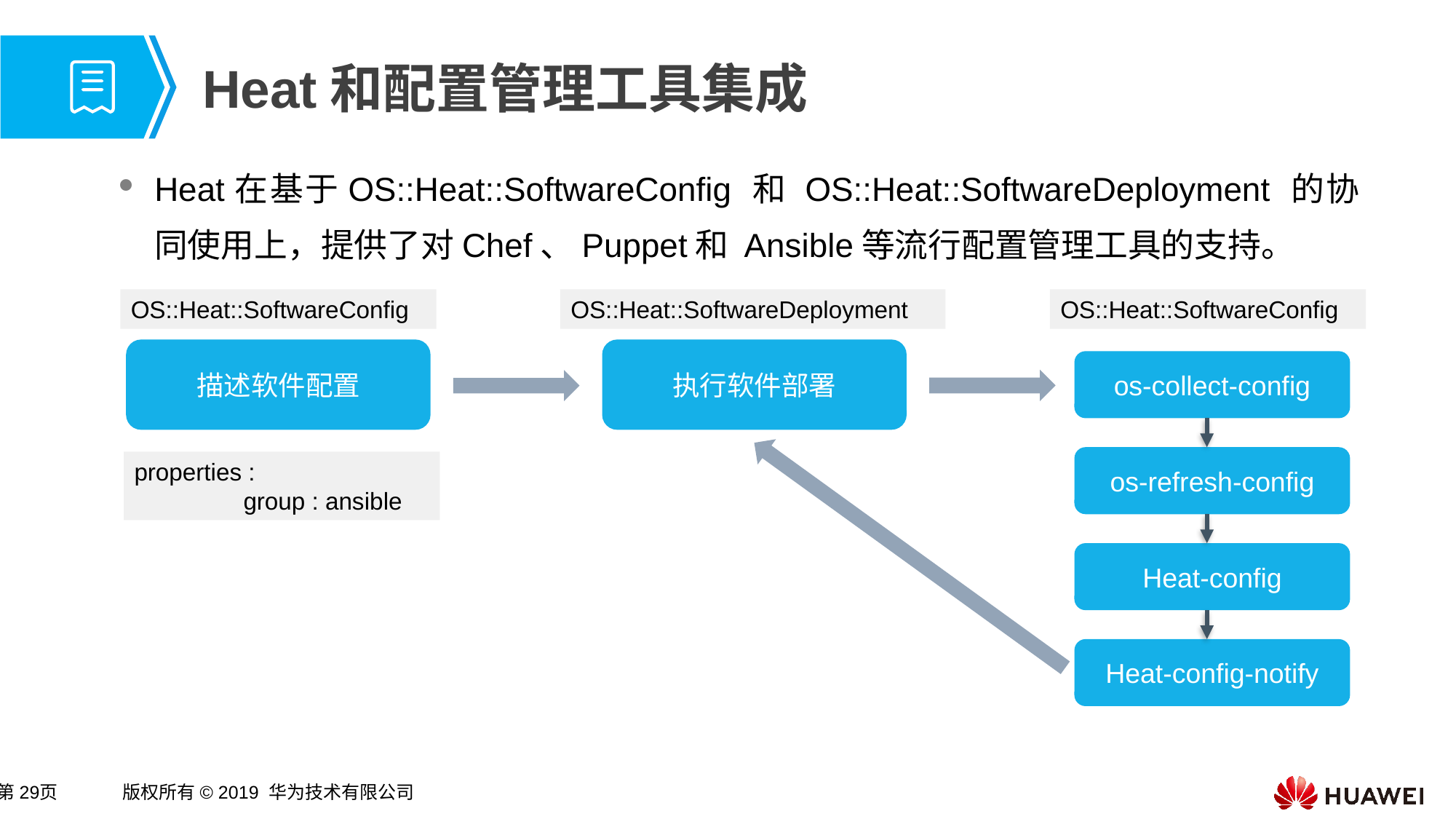

# Heat和配置管理工具集成
Heat在基于OS::Heat::SoftwareConfig 和 OS::Heat::SoftwareDeployment 的协同使用上，提供了对Chef、Puppet和 Ansible等流行配置管理工具的支持。
OS::Heat::SoftwareConfig
OS::Heat::SoftwareDeployment
OS::Heat::SoftwareConfig

描述软件配置
执行软件部署
os-collect-config

os-refresh-config
properties :
	group : ansible
Heat-config
Heat-config-notify